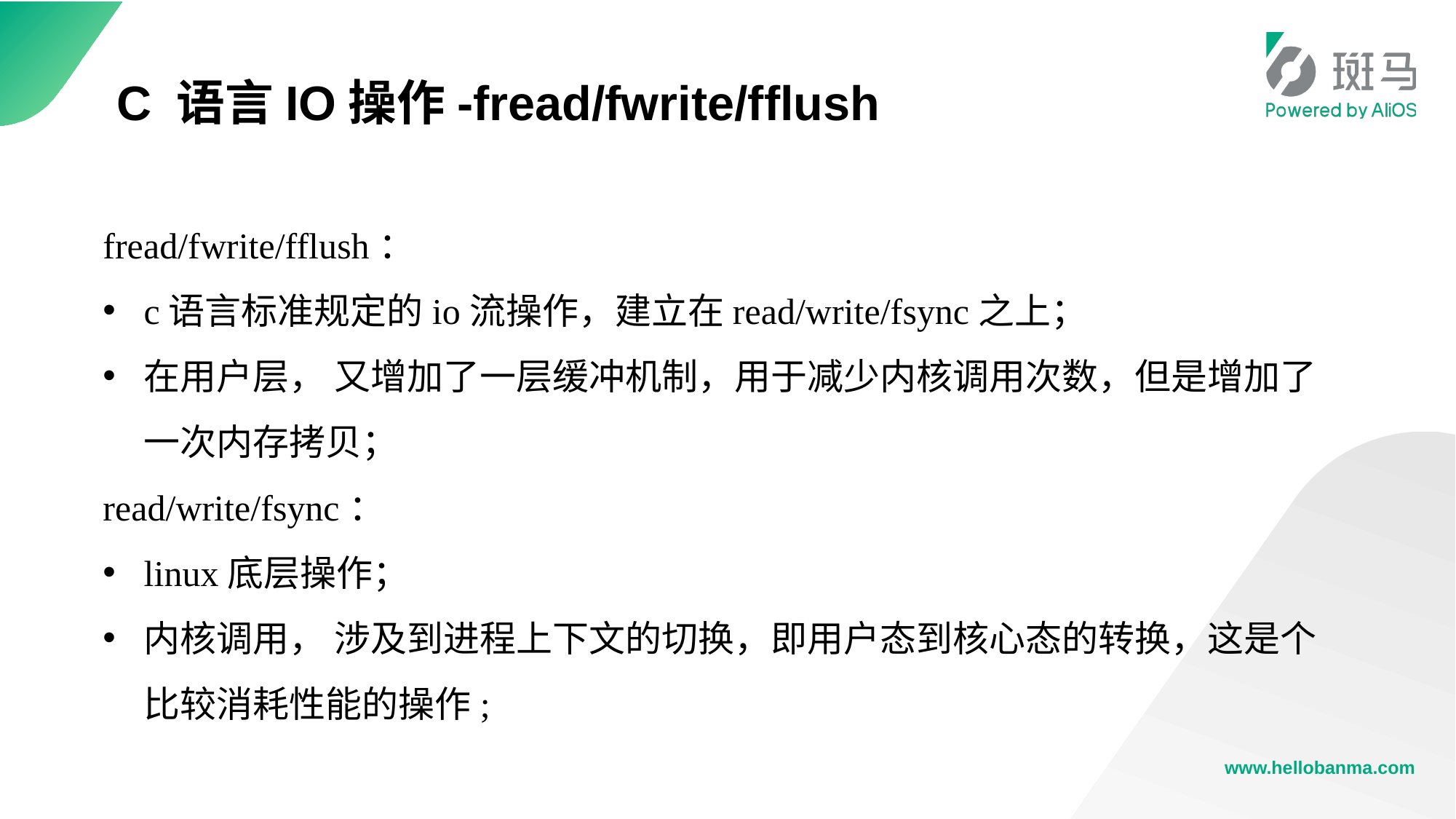

BBAAD9C20180234D78A0072836F0B4B042B9B2041A17ABB0AAD98C35B1B12BB59B46B038D1633B0122192508C84678EB07F9210A11D00B811BBFC278761E2BD824FCD7ADA320F647849B2CF76F424AB49B2CEEB67226DF26F886619F47E20C48DE86249FDE3
# C 语言IO操作-fread/fwrite/fflush
fread/fwrite/fflush：
c语言标准规定的io流操作，建立在read/write/fsync之上；
在用户层， 又增加了一层缓冲机制，用于减少内核调用次数，但是增加了一次内存拷贝；
read/write/fsync：
linux底层操作；
内核调用， 涉及到进程上下文的切换，即用户态到核心态的转换，这是个比较消耗性能的操作;